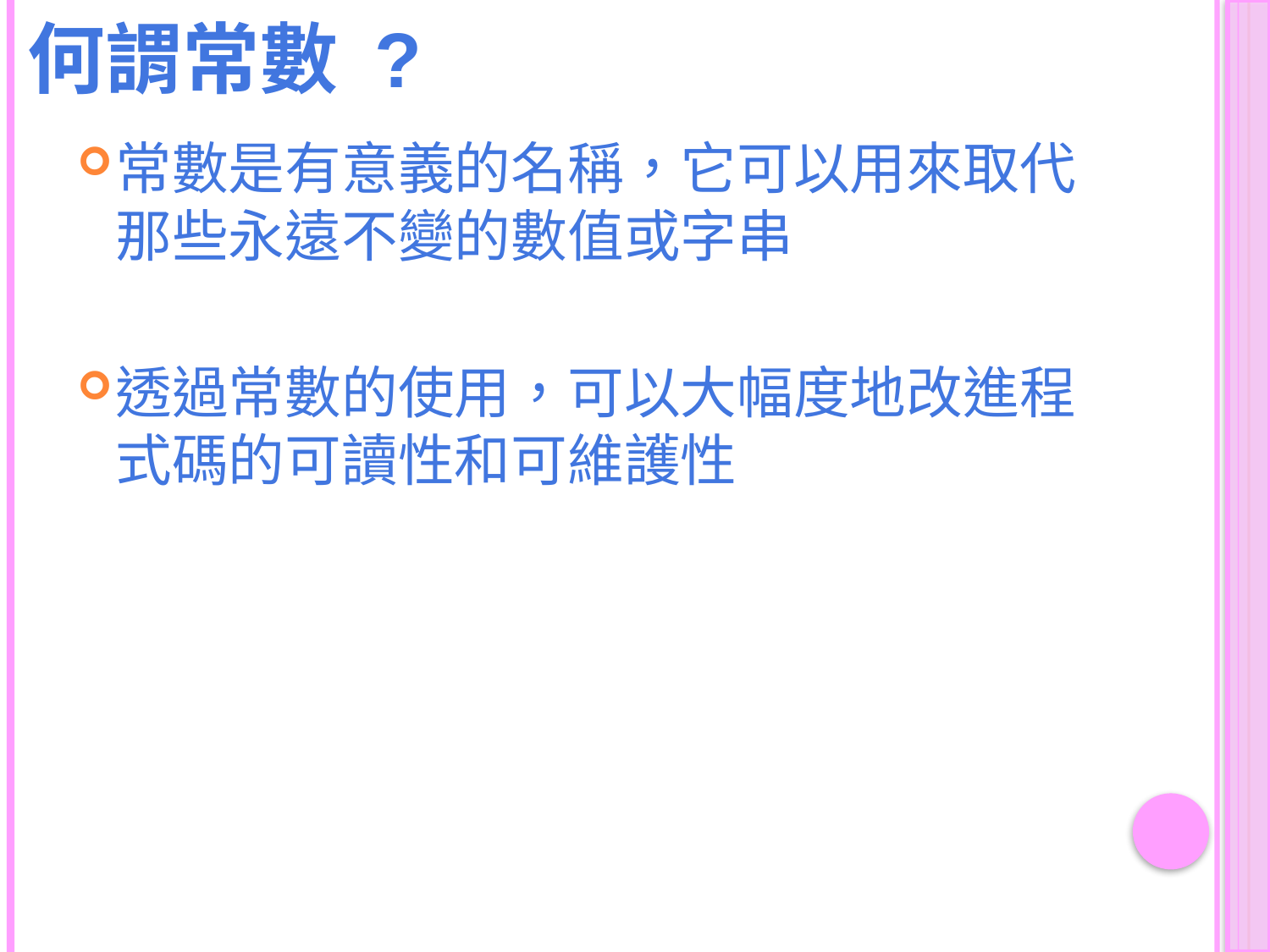

# 何謂常數 ?
常數是有意義的名稱，它可以用來取代那些永遠不變的數值或字串

透過常數的使用，可以大幅度地改進程式碼的可讀性和可維護性